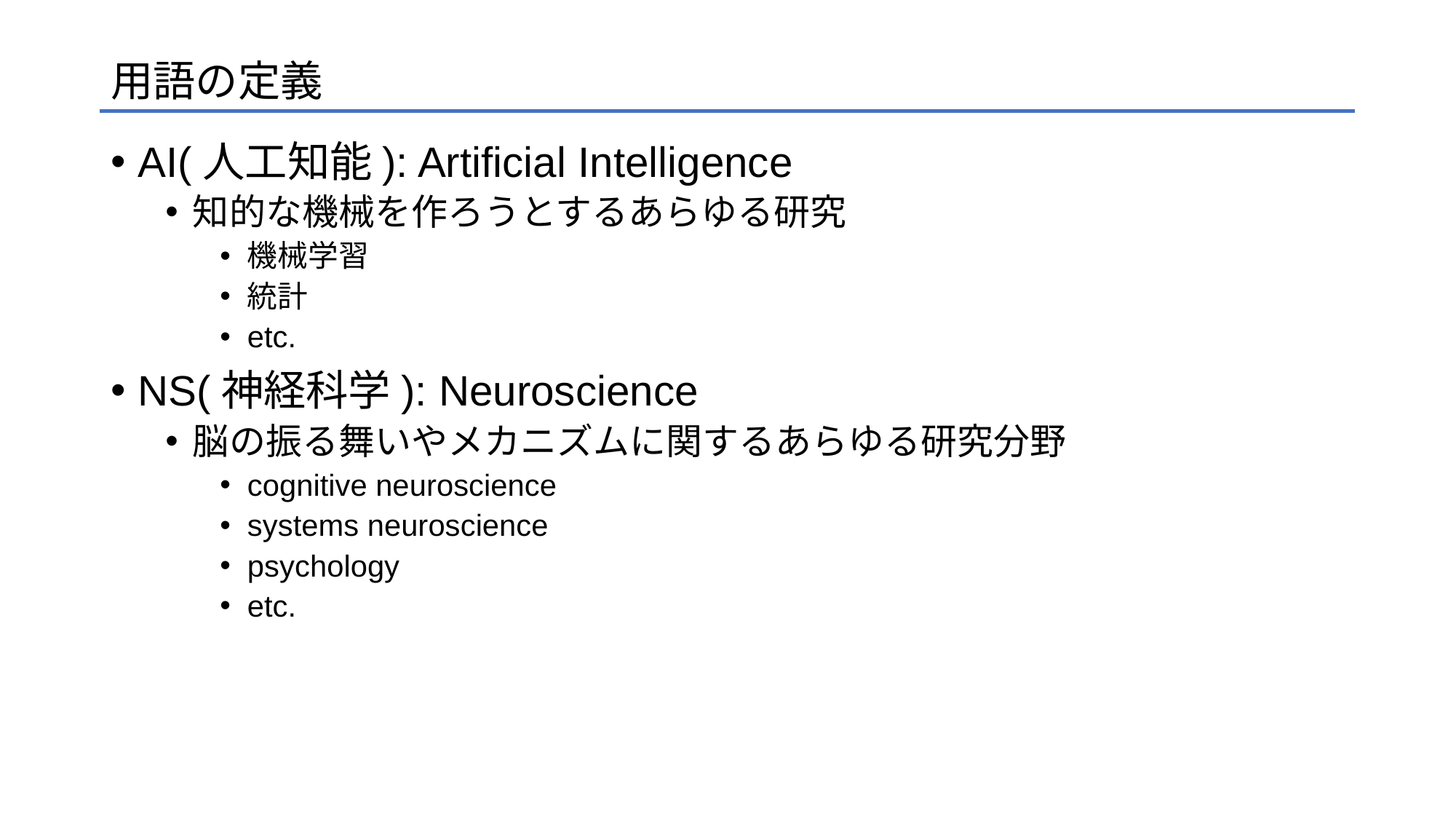

# 用語の定義
AI(人工知能): Artificial Intelligence
知的な機械を作ろうとするあらゆる研究
機械学習
統計
etc.
NS(神経科学): Neuroscience
脳の振る舞いやメカニズムに関するあらゆる研究分野
cognitive neuroscience
systems neuroscience
psychology
etc.